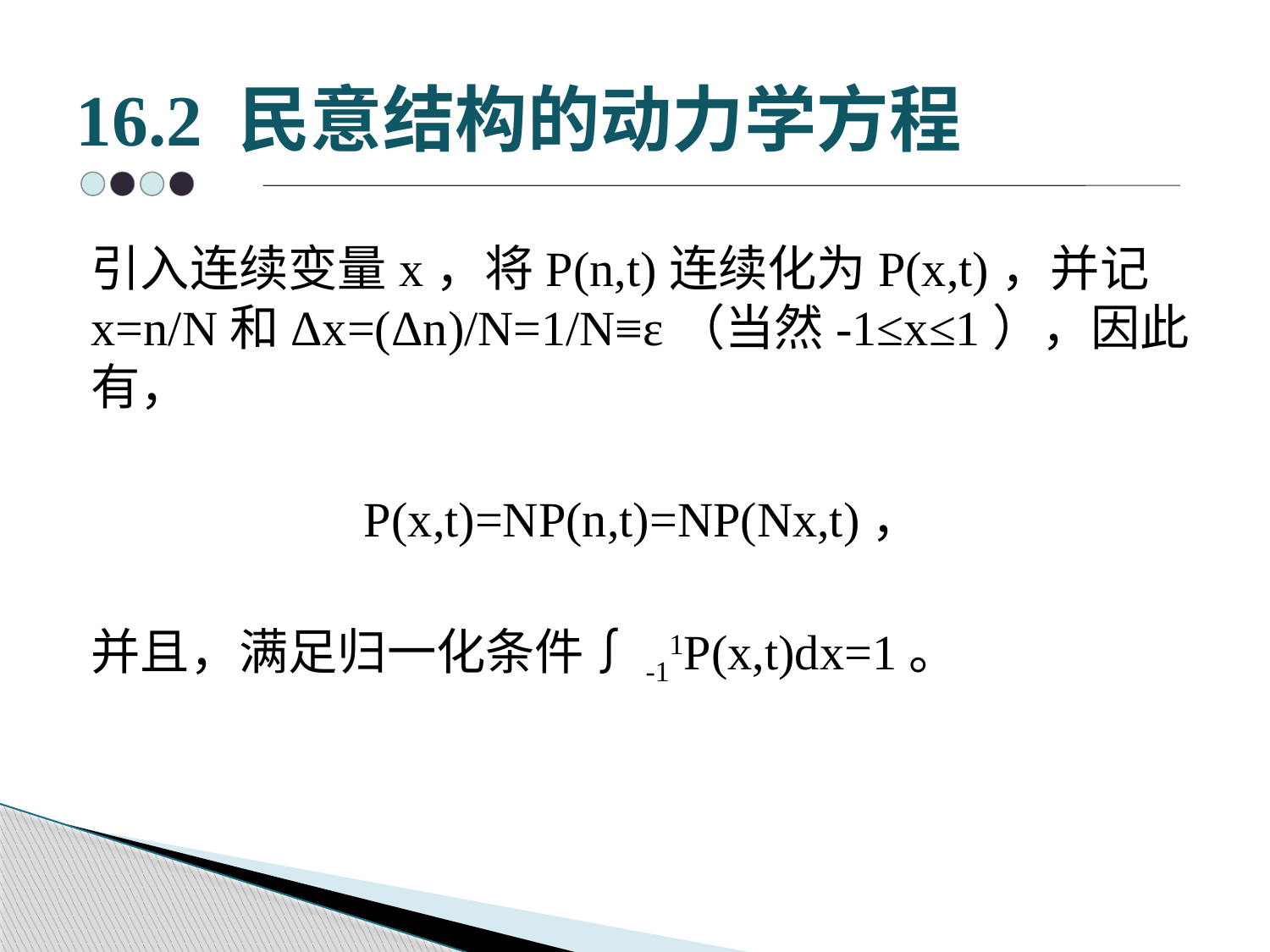

# 16.2 民意结构的动力学方程

引入连续变量x，将P(n,t)连续化为P(x,t)，并记x=n/N和Δx=(Δn)/N=1/N≡ε（当然-1≤x≤1），因此有，

P(x,t)=NP(n,t)=NP(Nx,t)，

并且，满足归一化条件∫-11P(x,t)dx=1。